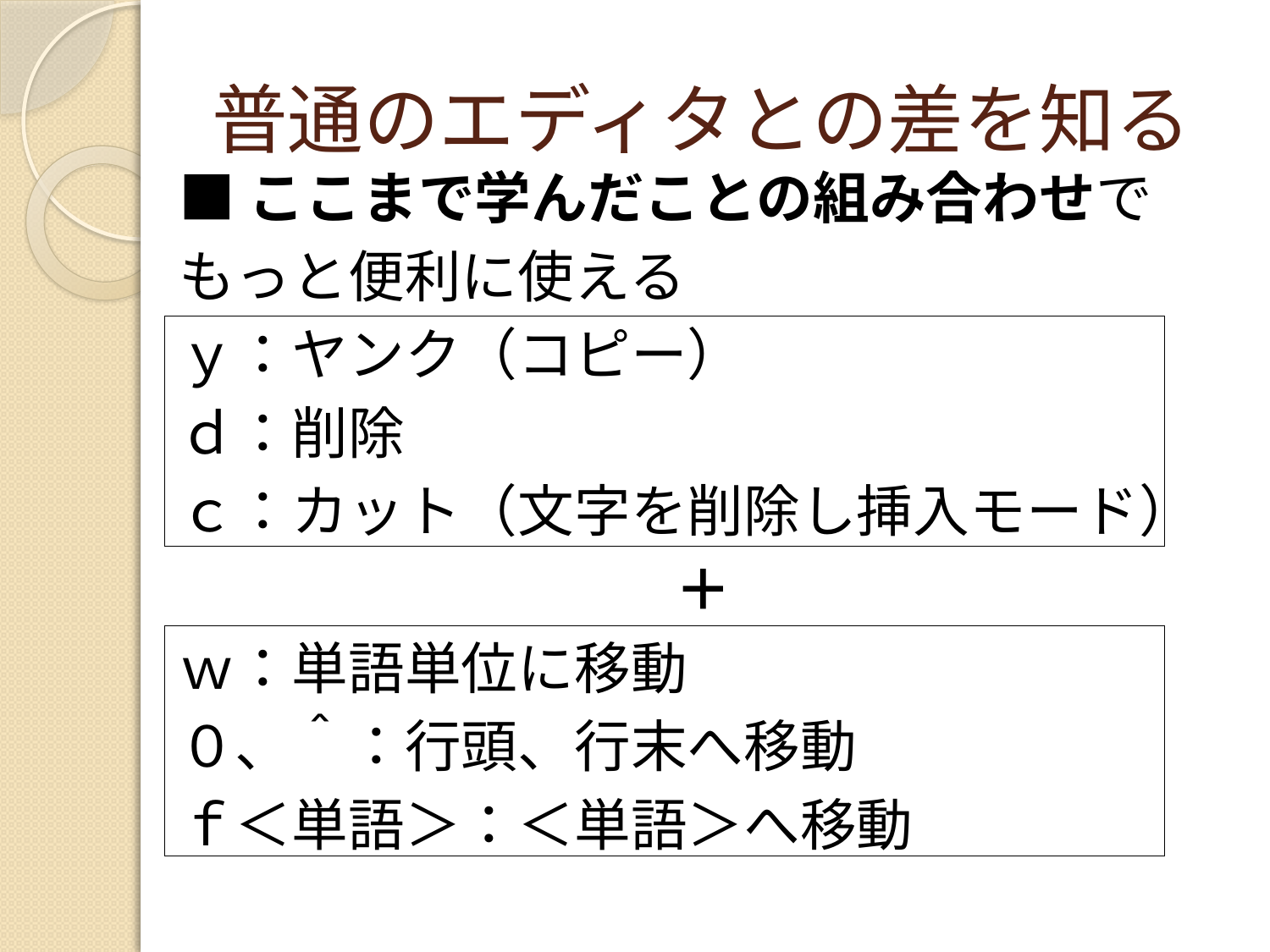

# 普通のエディタとの差を知る
■ここまで学んだことの組み合わせで
もっと便利に使える
ｙ：ヤンク（コピー）
ｄ：削除
ｃ：カット（文字を削除し挿入モード）
＋
ｗ：単語単位に移動
０、＾：行頭、行末へ移動
ｆ＜単語＞：＜単語＞へ移動